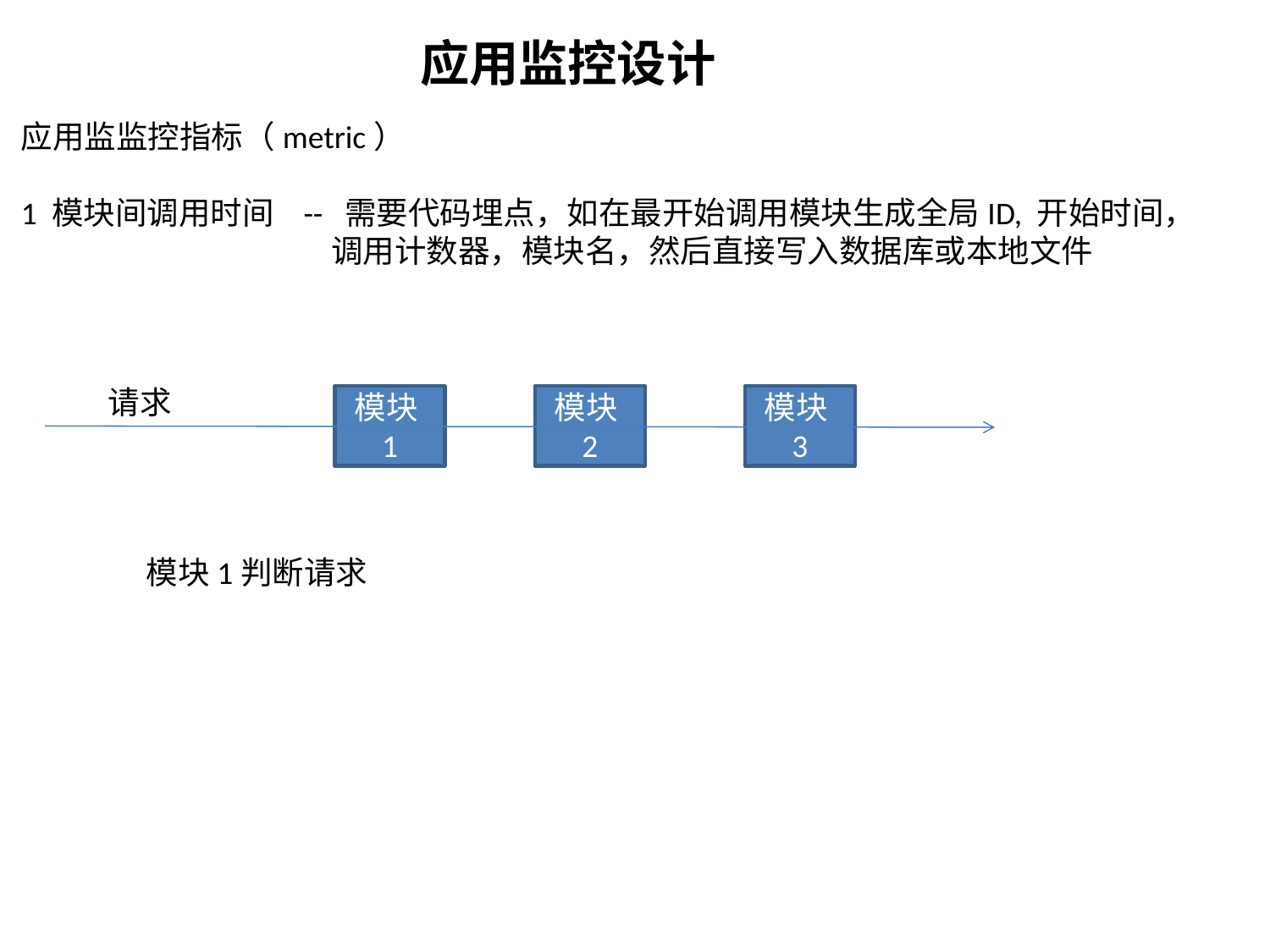

应用监控设计
应用监监控指标（metric）

1 模块间调用时间   --  需要代码埋点，如在最开始调用模块生成全局ID, 开始时间，
                                          调用计数器，模块名，然后直接写入数据库或本地文件

请求
模块1
模块2
模块3
模块1判断请求